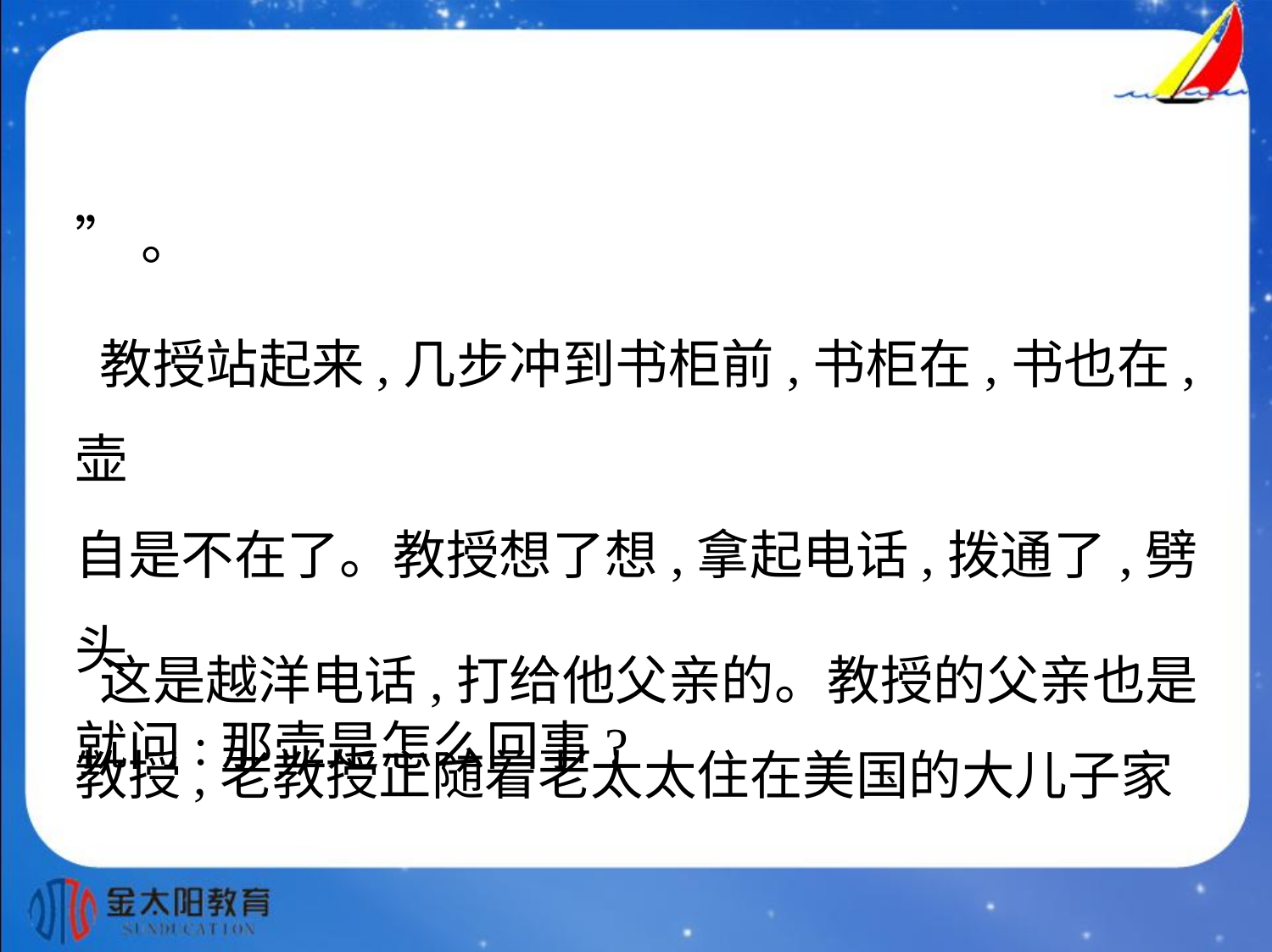

”。
 教授站起来,几步冲到书柜前,书柜在,书也在,壶
自是不在了。教授想了想,拿起电话,拨通了,劈头
就问:那壶是怎么回事?
 这是越洋电话,打给他父亲的。教授的父亲也是
教授,老教授正随着老太太住在美国的大儿子家